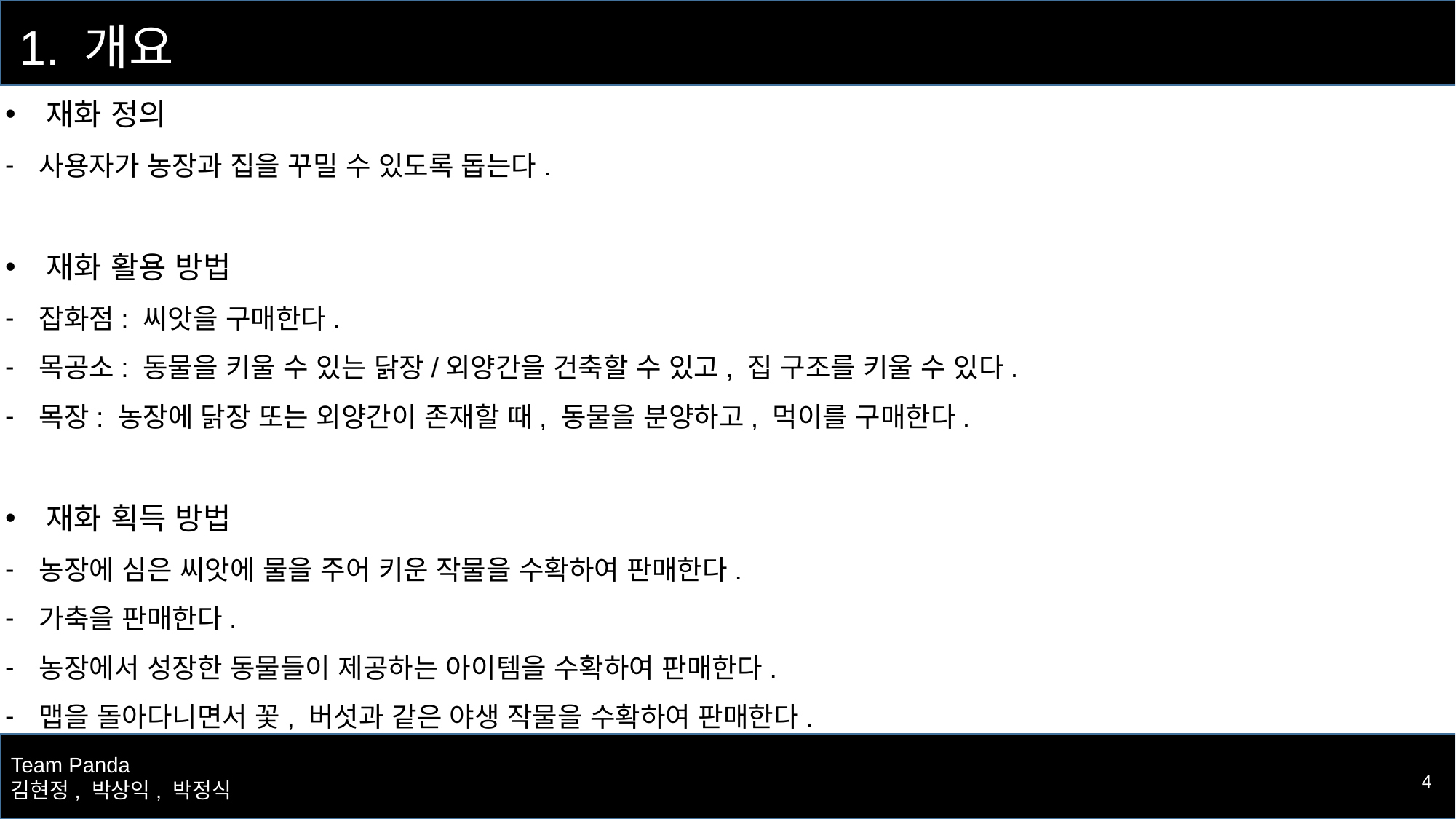

# 1. 개요
재화 정의
사용자가 농장과 집을 꾸밀 수 있도록 돕는다.

재화 활용 방법
잡화점: 씨앗을 구매한다.
목공소: 동물을 키울 수 있는 닭장/외양간을 건축할 수 있고, 집 구조를 키울 수 있다.
목장: 농장에 닭장 또는 외양간이 존재할 때, 동물을 분양하고, 먹이를 구매한다.

재화 획득 방법
농장에 심은 씨앗에 물을 주어 키운 작물을 수확하여 판매한다.
가축을 판매한다.
농장에서 성장한 동물들이 제공하는 아이템을 수확하여 판매한다.
맵을 돌아다니면서 꽃, 버섯과 같은 야생 작물을 수확하여 판매한다.